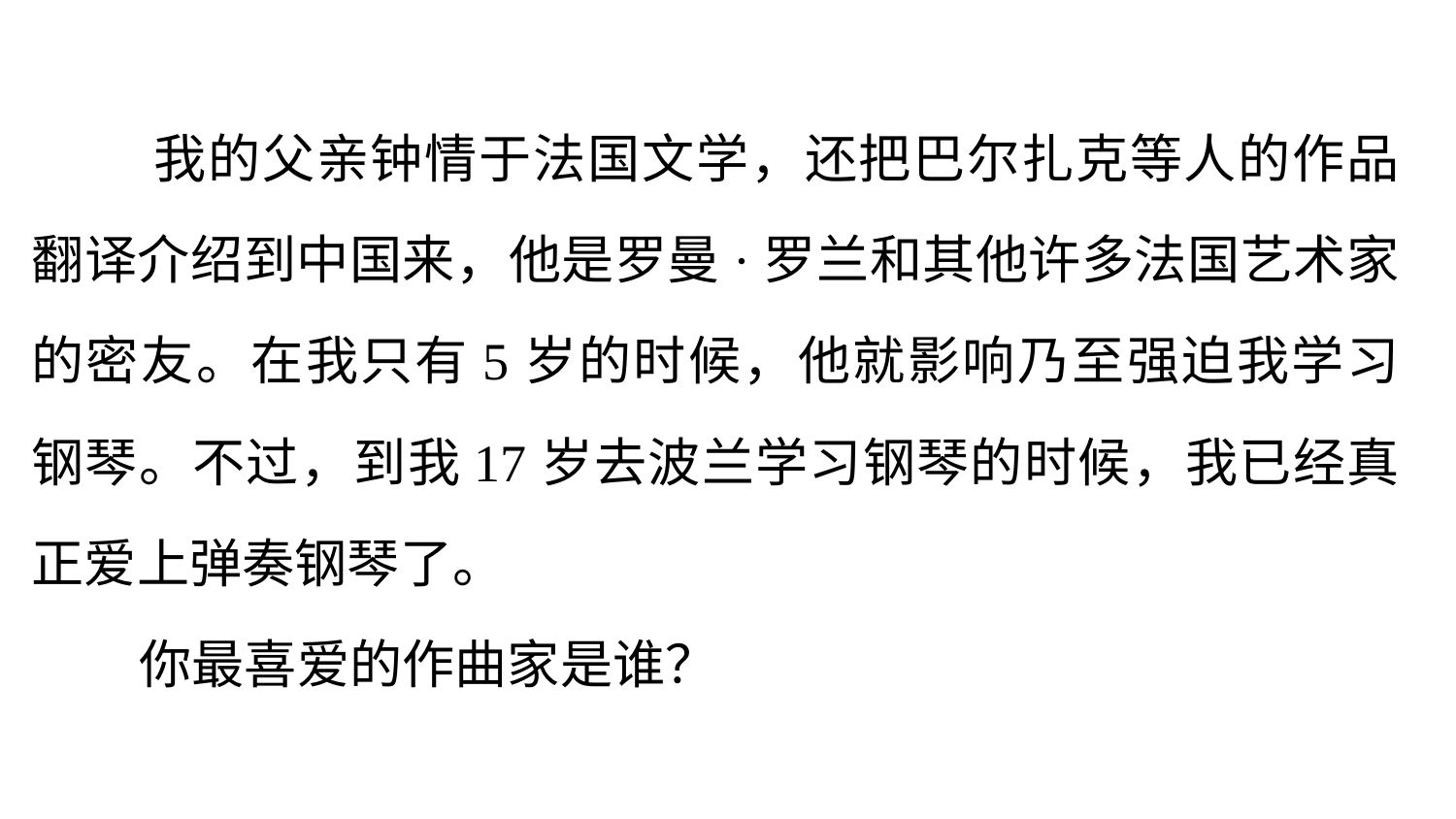

我的父亲钟情于法国文学，还把巴尔扎克等人的作品翻译介绍到中国来，他是罗曼·罗兰和其他许多法国艺术家的密友。在我只有5岁的时候，他就影响乃至强迫我学习钢琴。不过，到我17岁去波兰学习钢琴的时候，我已经真正爱上弹奏钢琴了。
        你最喜爱的作曲家是谁？